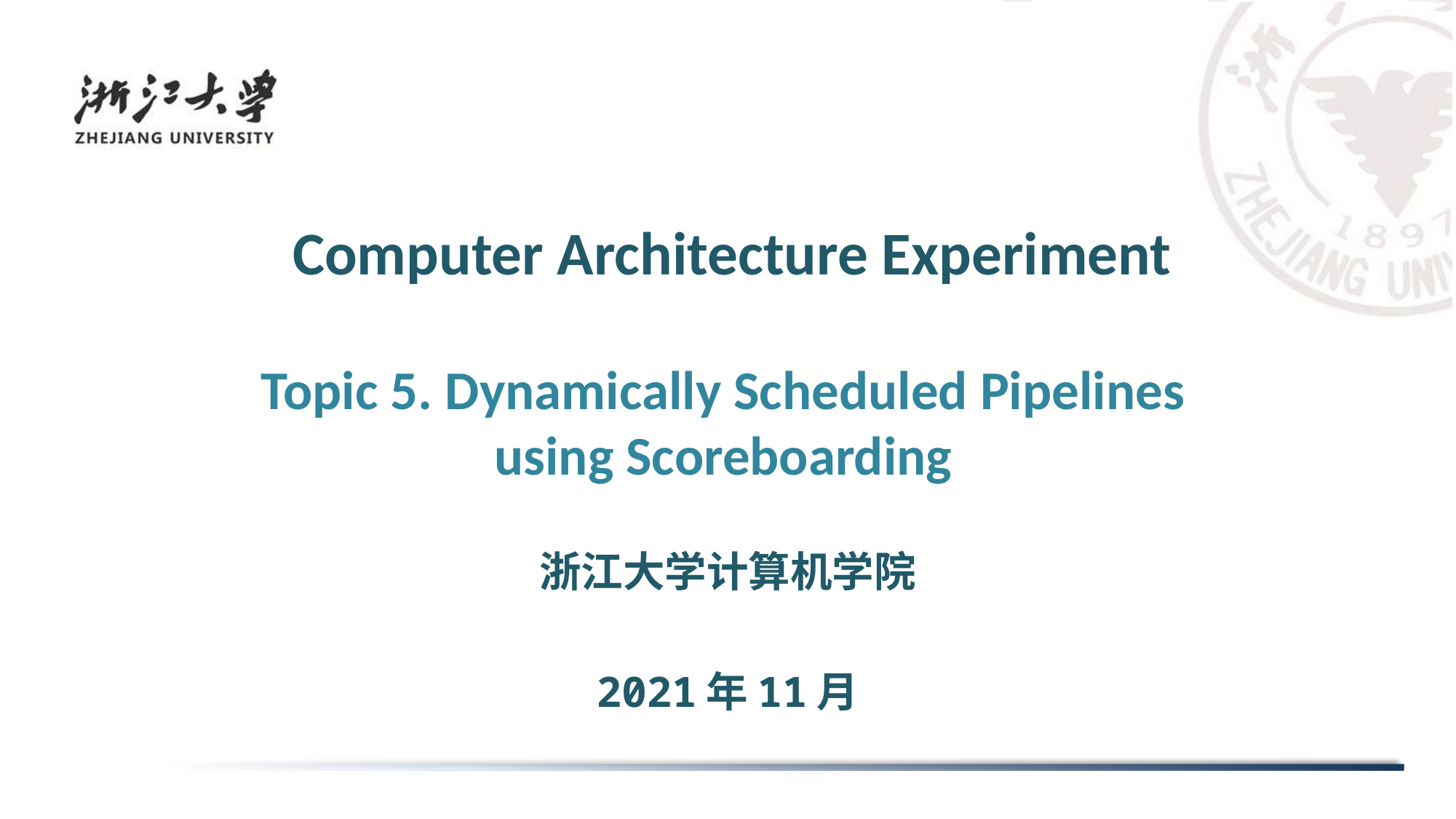

# Computer Architecture Experiment
Topic 5. Dynamically Scheduled Pipelines using Scoreboarding
浙江大学计算机学院

2021年11月